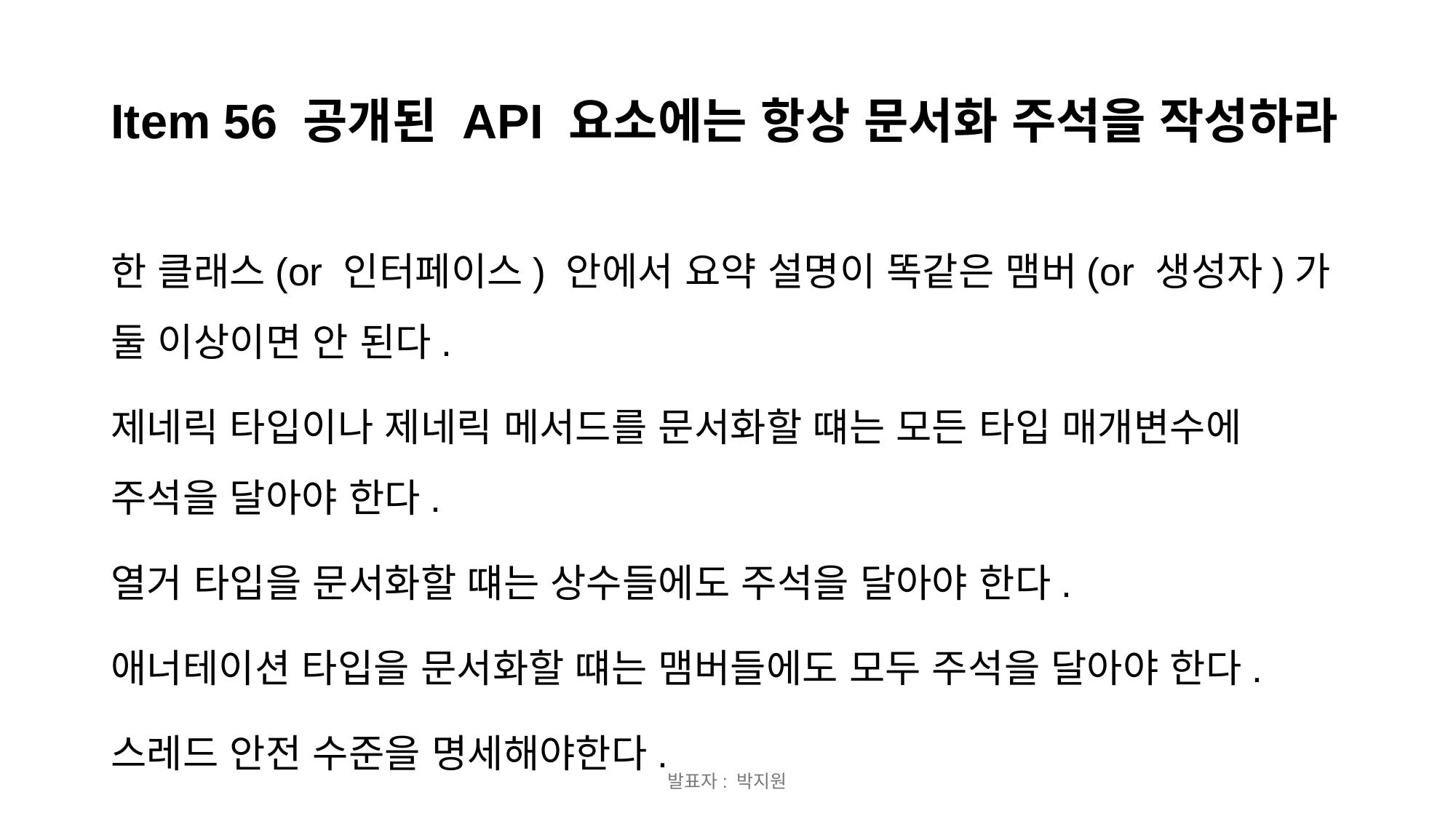

# Item 56 공개된 API 요소에는 항상 문서화 주석을 작성하라
한 클래스(or 인터페이스) 안에서 요약 설명이 똑같은 맴버(or 생성자)가 둘 이상이면 안 된다.
제네릭 타입이나 제네릭 메서드를 문서화할 떄는 모든 타입 매개변수에 주석을 달아야 한다.
열거 타입을 문서화할 떄는 상수들에도 주석을 달아야 한다.
애너테이션 타입을 문서화할 떄는 맴버들에도 모두 주석을 달아야 한다.
스레드 안전 수준을 명세해야한다.
발표자: 박지원